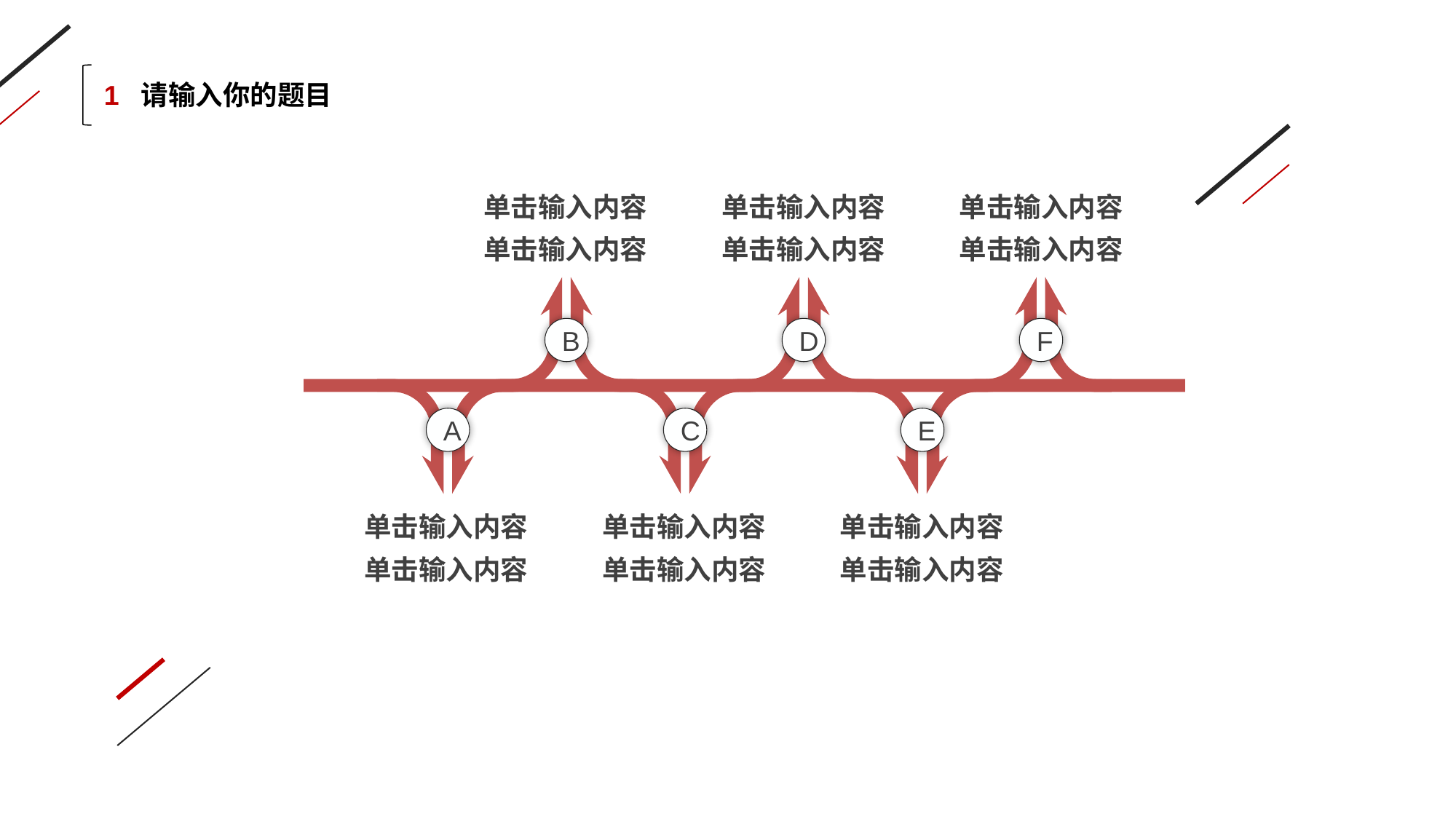

1  请输入你的题目
单击输入内容
单击输入内容
单击输入内容
单击输入内容
单击输入内容
单击输入内容

B
D
F

A
C
E
单击输入内容
单击输入内容
单击输入内容
单击输入内容
单击输入内容
单击输入内容